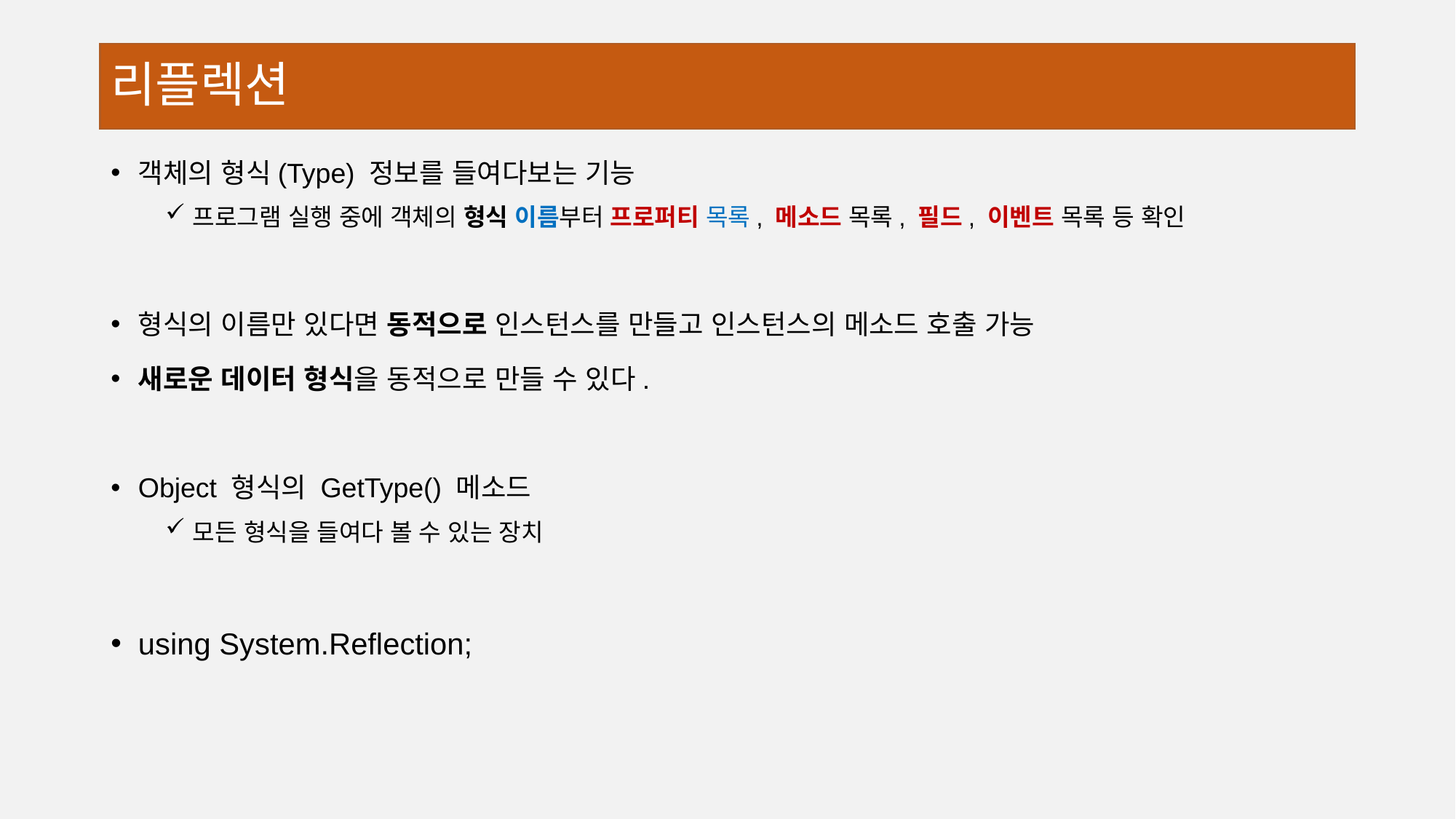

# 리플렉션
객체의 형식(Type) 정보를 들여다보는 기능
프로그램 실행 중에 객체의 형식 이름부터 프로퍼티 목록, 메소드 목록, 필드, 이벤트 목록 등 확인

형식의 이름만 있다면 동적으로 인스턴스를 만들고 인스턴스의 메소드 호출 가능
새로운 데이터 형식을 동적으로 만들 수 있다.

Object 형식의 GetType() 메소드
모든 형식을 들여다 볼 수 있는 장치

using System.Reflection;